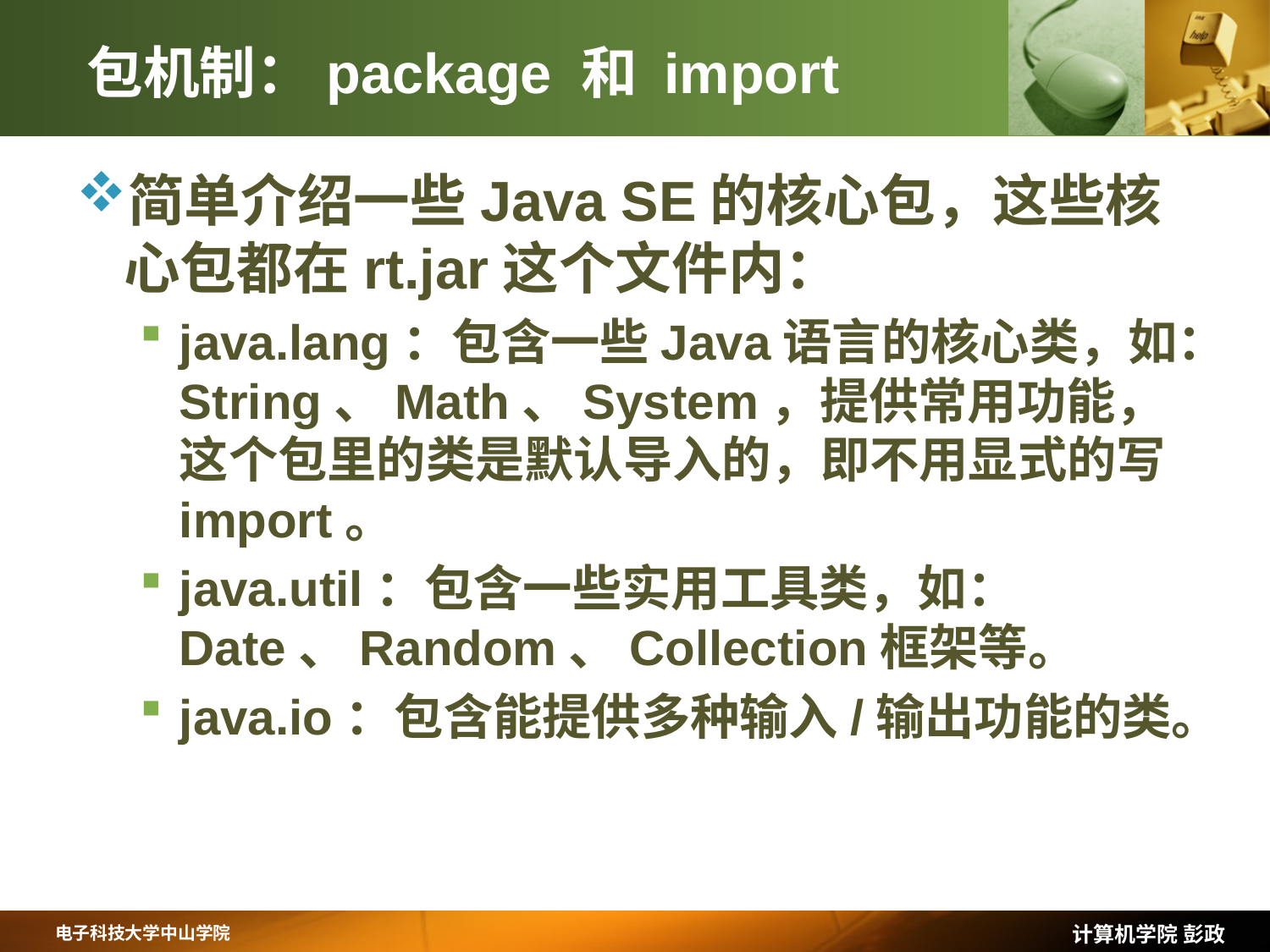

# 包机制：package 和 import
简单介绍一些Java SE的核心包，这些核心包都在rt.jar这个文件内：
java.lang：包含一些Java语言的核心类，如：String、Math、System，提供常用功能，这个包里的类是默认导入的，即不用显式的写import。
java.util：包含一些实用工具类，如：Date、Random、Collection框架等。
java.io：包含能提供多种输入/输出功能的类。
计算机学院 彭政
电子科技大学中山学院